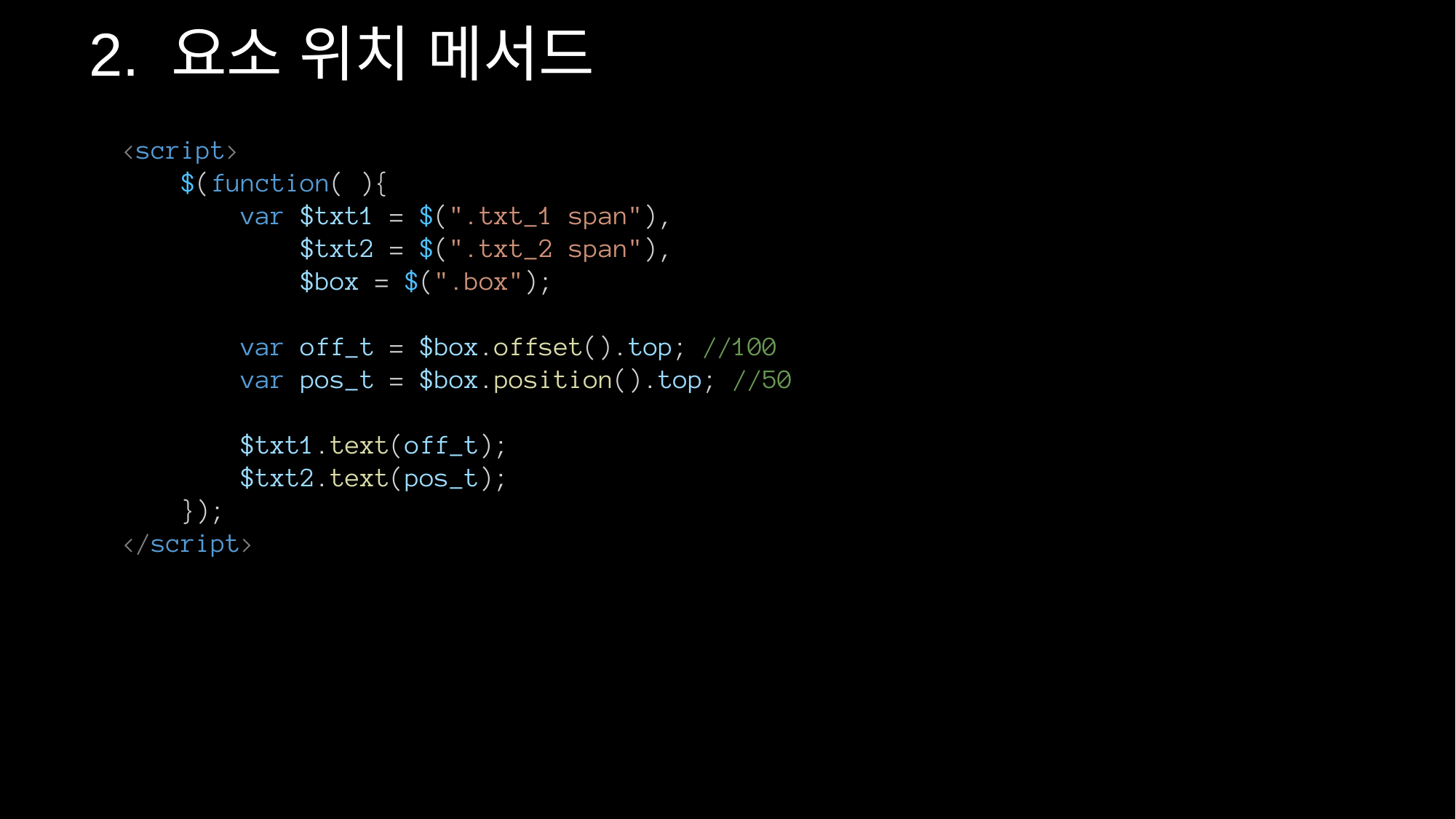

2. 요소 위치 메서드
<script>
    $(function( ){
        var $txt1 = $(".txt_1 span"),
            $txt2 = $(".txt_2 span"),
            $box = $(".box");
        var off_t = $box.offset().top; //100
        var pos_t = $box.position().top; //50
        $txt1.text(off_t);
        $txt2.text(pos_t);
    });
</script>